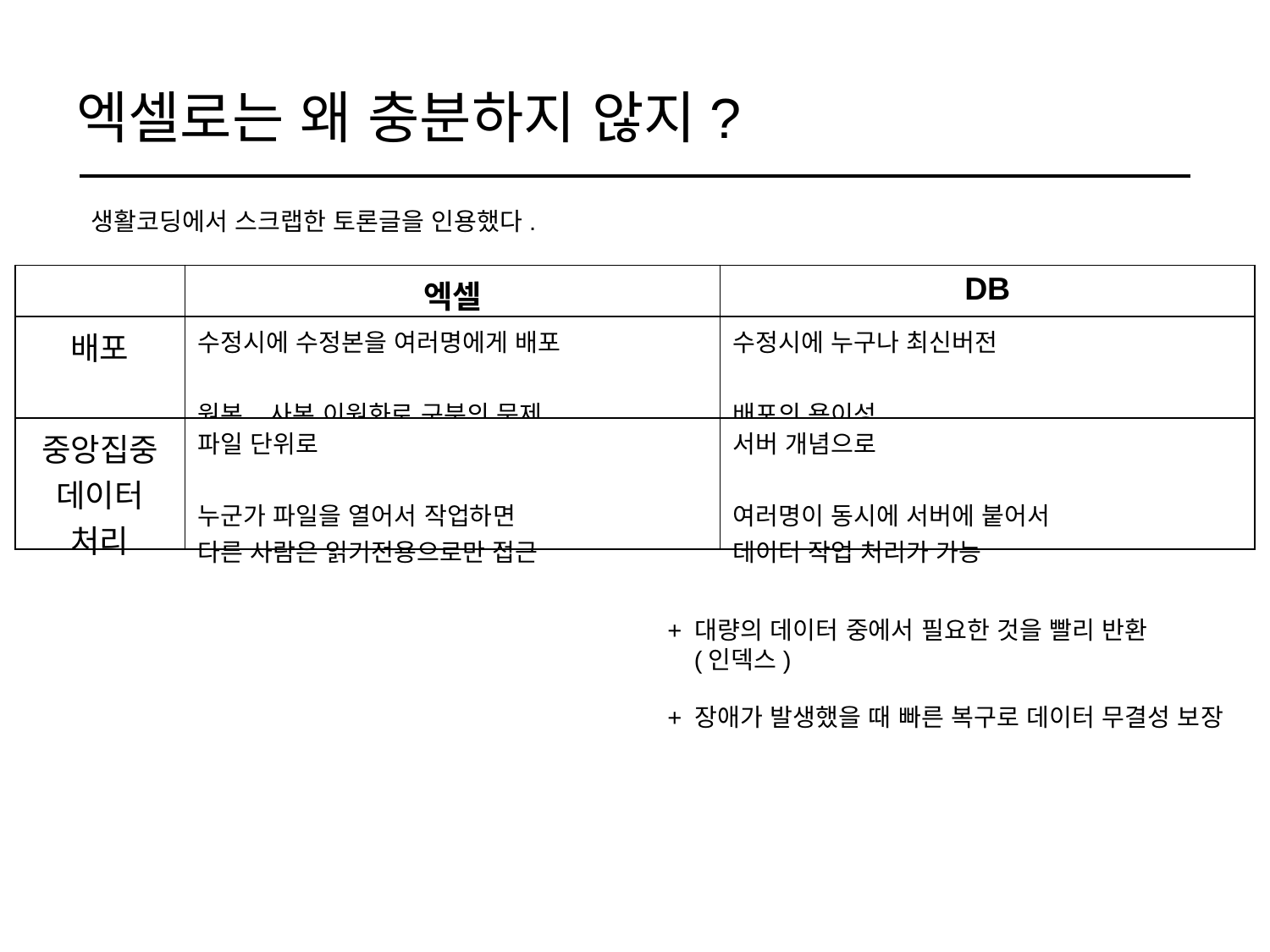

# 엑셀로는 왜 충분하지 않지?
생활코딩에서 스크랩한 토론글을 인용했다.
|  | 엑셀 | DB |
| --- | --- | --- |
| 배포 | 수정시에 수정본을 여러명에게 배포 원본, 사본 이원화로 구분의 문제 | 수정시에 누구나 최신버전 배포의 용이성 |
| 중앙집중 데이터 처리 | 파일 단위로 누군가 파일을 열어서 작업하면 다른 사람은 읽기전용으로만 접근 | 서버 개념으로 여러명이 동시에 서버에 붙어서 데이터 작업 처리가 가능 |
+ 대량의 데이터 중에서 필요한 것을 빨리 반환
   (인덱스)
+ 장애가 발생했을 때 빠른 복구로 데이터 무결성 보장